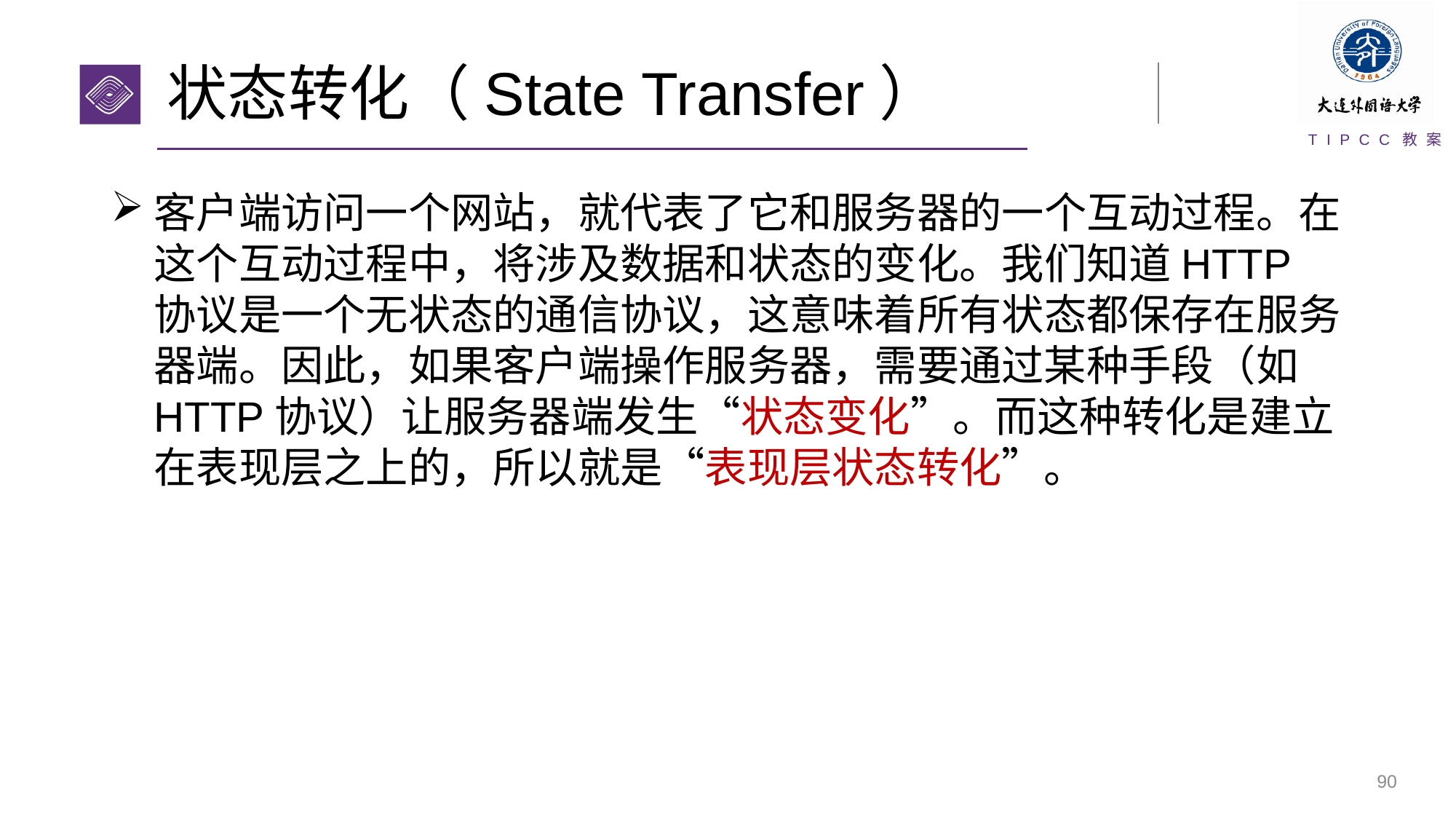

# 状态转化（State Transfer）
客户端访问一个网站，就代表了它和服务器的一个互动过程。在这个互动过程中，将涉及数据和状态的变化。我们知道HTTP协议是一个无状态的通信协议，这意味着所有状态都保存在服务器端。因此，如果客户端操作服务器，需要通过某种手段（如HTTP协议）让服务器端发生“状态变化”。而这种转化是建立在表现层之上的，所以就是“表现层状态转化”。

90